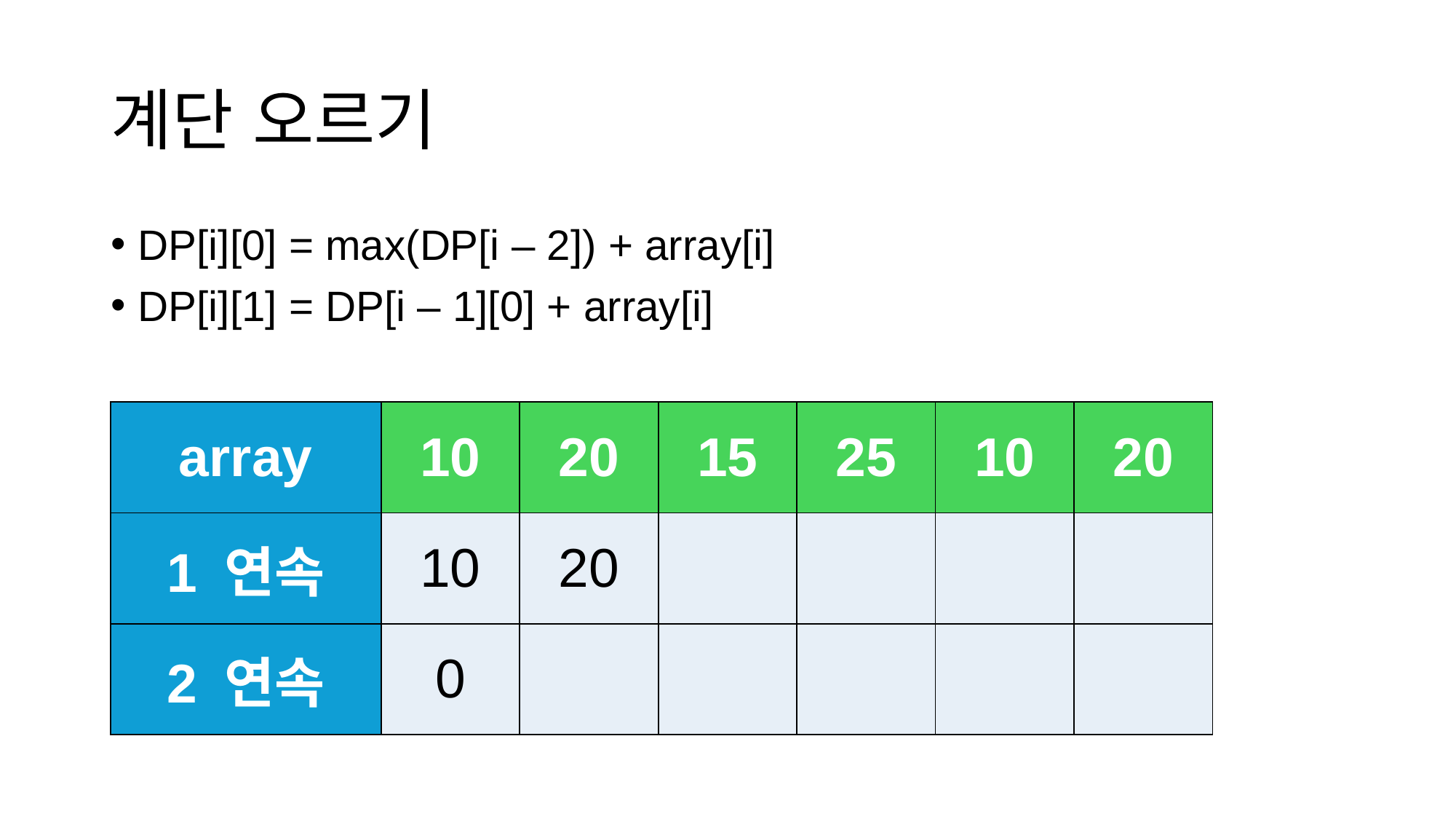

# 계단 오르기
DP[i][0] = max(DP[i – 2]) + array[i]
DP[i][1] = DP[i – 1][0] + array[i]
| array | 10 | 20 | 15 | 25 | 10 | 20 |
| --- | --- | --- | --- | --- | --- | --- |
| 1 연속 | 10 | 20 |  |  |  |  |
| 2 연속 | 0 |  |  |  |  |  |